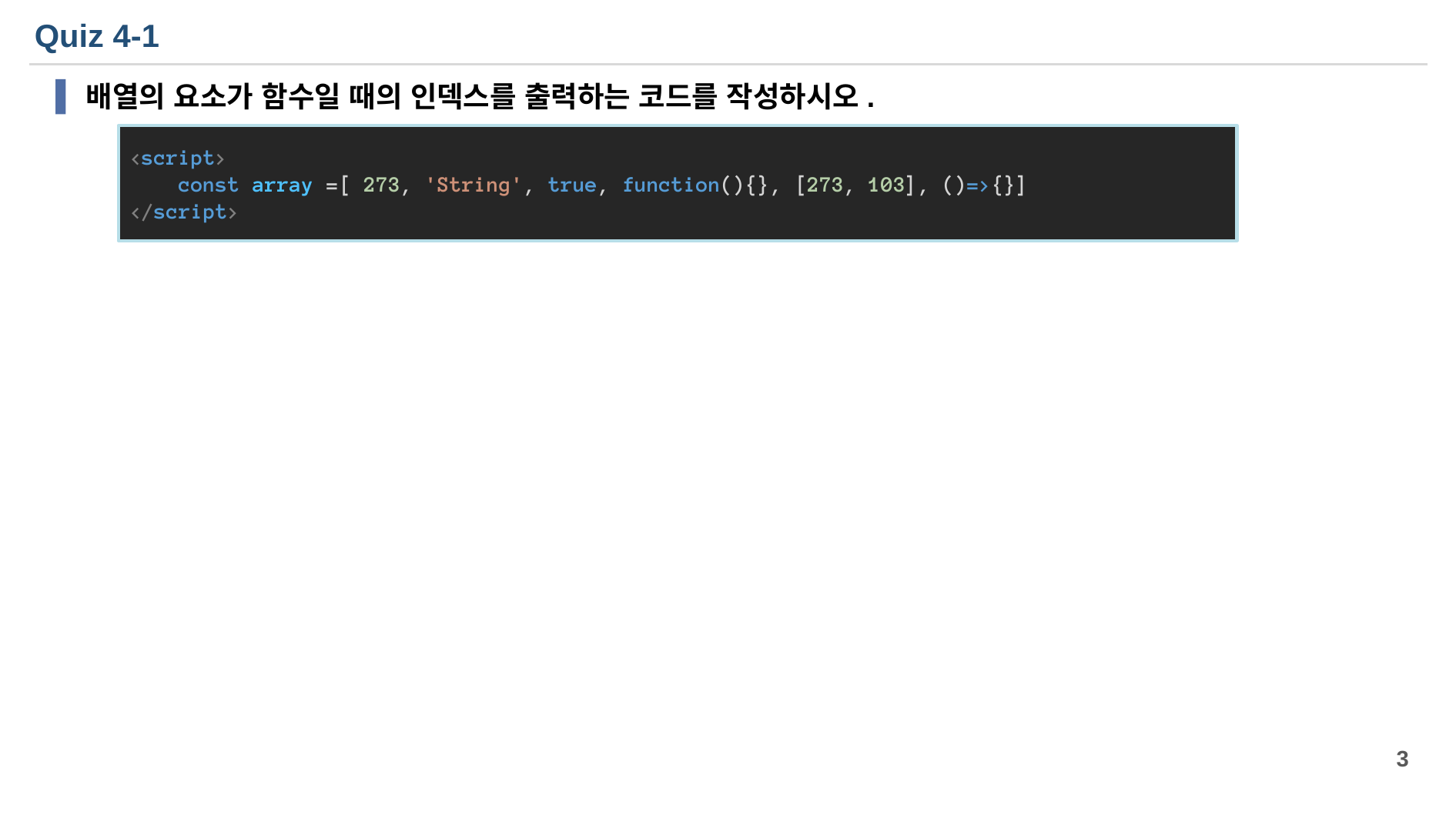

# Quiz 4-1
배열의 요소가 함수일 때의 인덱스를 출력하는 코드를 작성하시오.

<script>
    const array =[ 273, 'String', true, function(){}, [273, 103], ()=>{}]
</script>
3